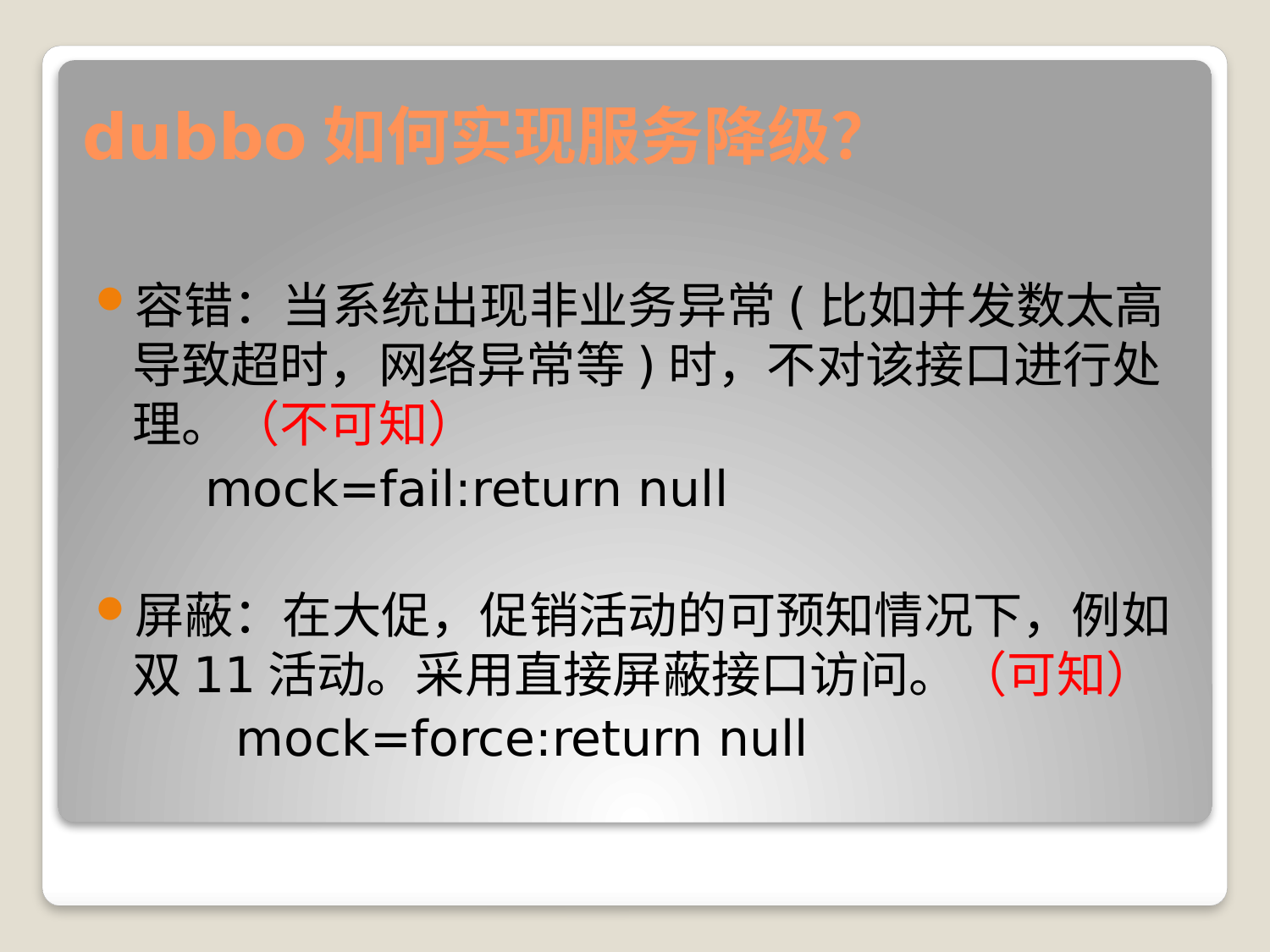

# dubbo如何实现服务降级？

容错：当系统出现非业务异常(比如并发数太高导致超时，网络异常等)时，不对该接口进行处理。（不可知）
       mock=fail:return null

屏蔽：在大促，促销活动的可预知情况下，例如双11活动。采用直接屏蔽接口访问。（可知）
         mock=force:return null